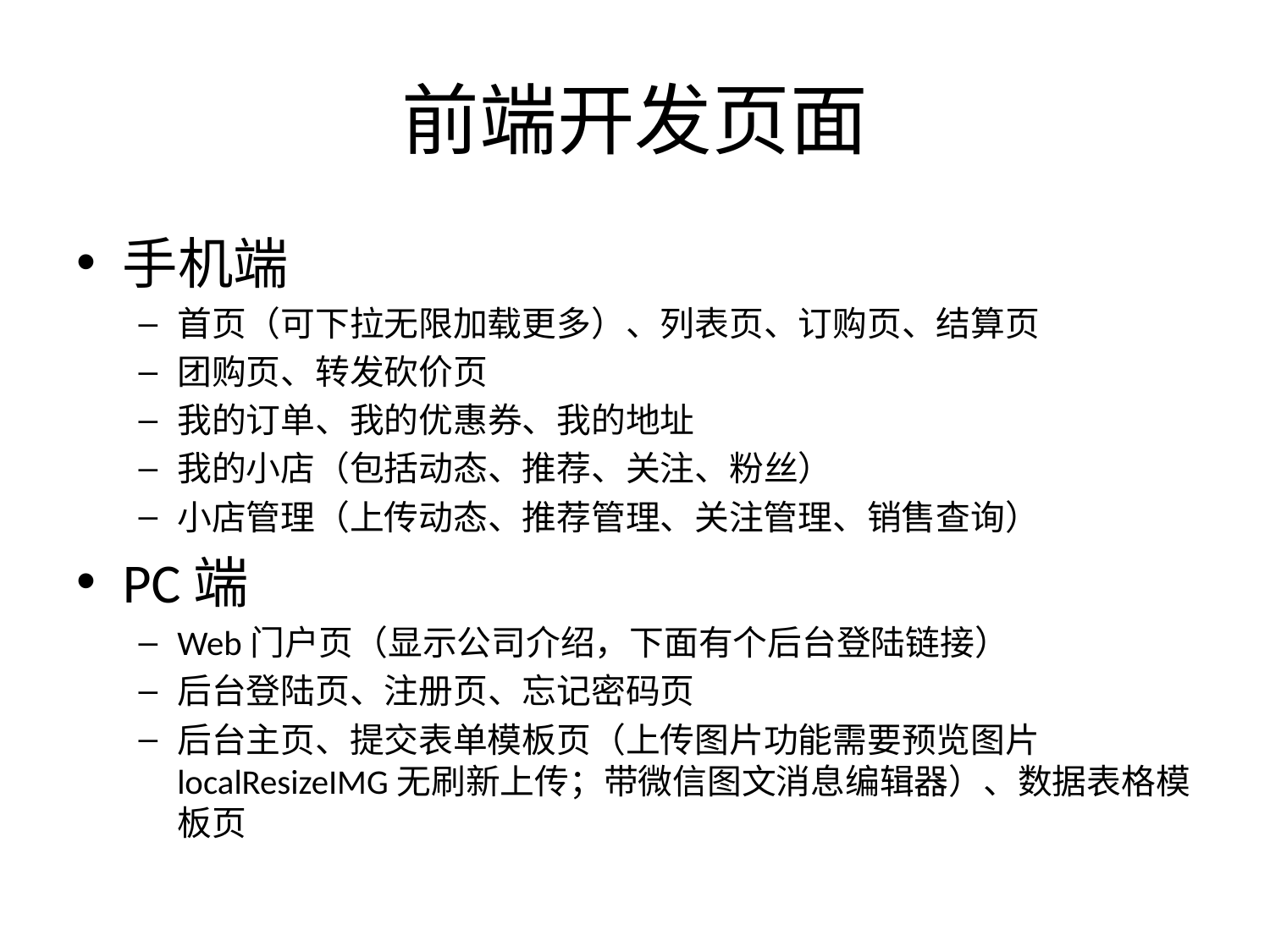

# 前端开发页面
手机端
首页（可下拉无限加载更多）、列表页、订购页、结算页
团购页、转发砍价页
我的订单、我的优惠券、我的地址
我的小店（包括动态、推荐、关注、粉丝）
小店管理（上传动态、推荐管理、关注管理、销售查询）
PC端
Web门户页（显示公司介绍，下面有个后台登陆链接）
后台登陆页、注册页、忘记密码页
后台主页、提交表单模板页（上传图片功能需要预览图片localResizeIMG无刷新上传；带微信图文消息编辑器）、数据表格模板页